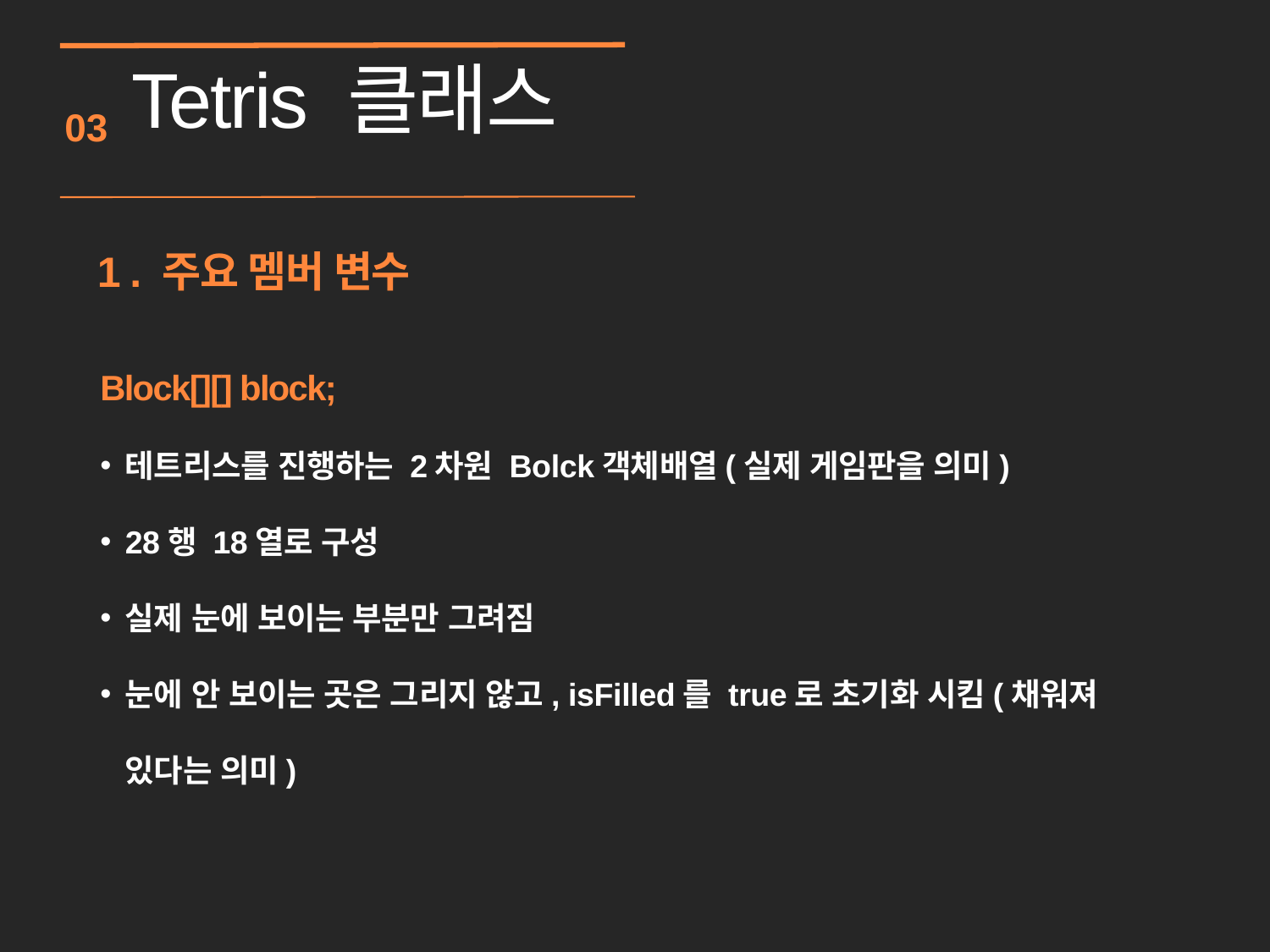

Tetris 클래스
03
1 . 주요 멤버 변수
Block[][] block;
테트리스를 진행하는 2차원 Bolck객체배열(실제 게임판을 의미)
28행 18열로 구성
실제 눈에 보이는 부분만 그려짐
눈에 안 보이는 곳은 그리지 않고, isFilled를 true로 초기화 시킴(채워져 있다는 의미)